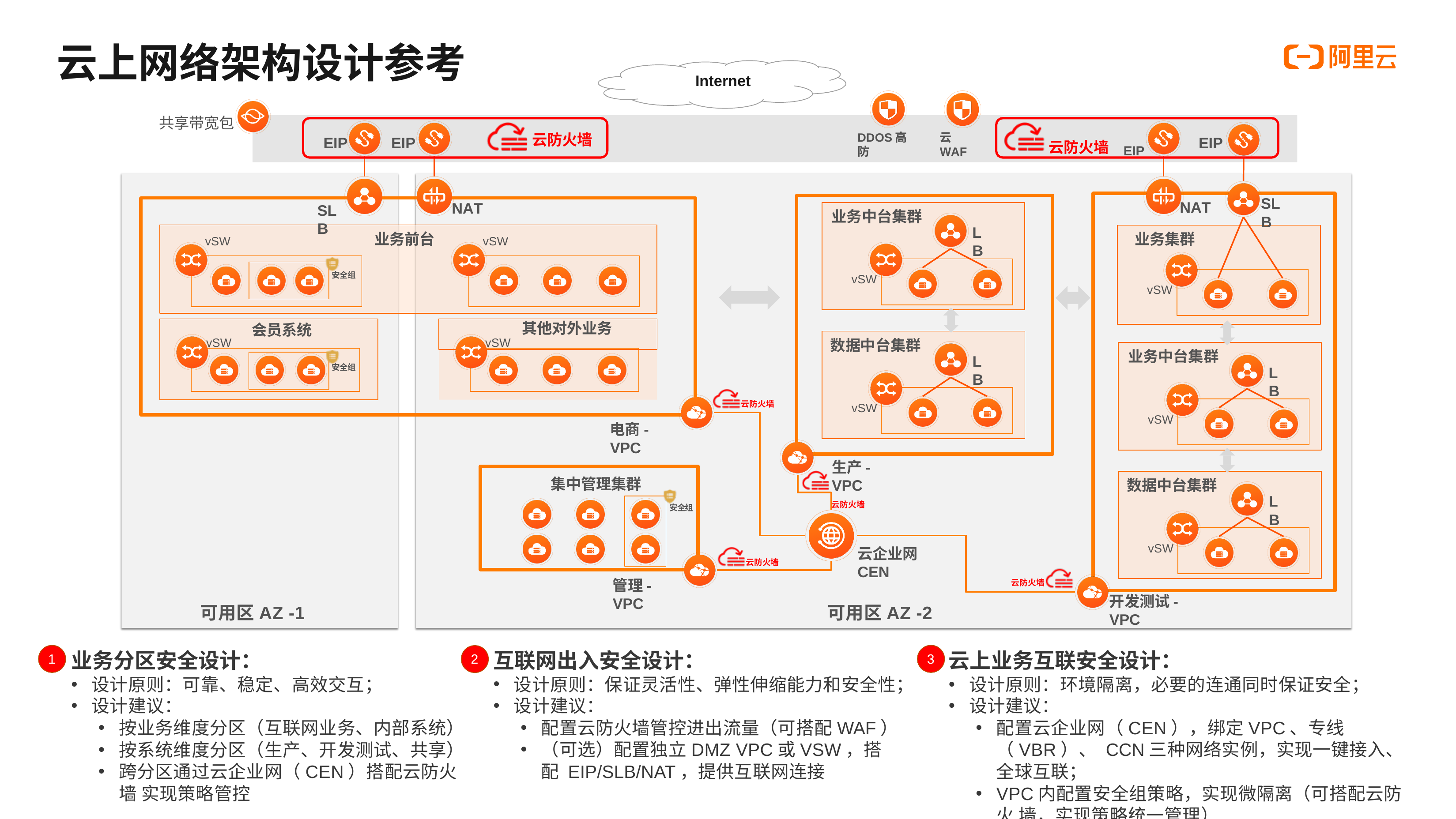

# 云上网络架构设计参考

Internet

共享带宽包

DDOS高防
云WAF
云防火墙
云防火墙	EIP
EIP
EIP
EIP

SLB

NAT
NAT

SLB

业务中台集群

LB

业务前台
业务集群
vSW
vSW

安全组

vSW

vSW

其他对外业务
vSW
会员系统

vSW
数据中台集群

业务中台集群

LB

安全组
LB

云防火墙

vSW

vSW

电商-VPC

生产-VPC
云防火墙

集中管理集群
数据中台集群

LB

安全组

vSW

云企业网CEN

云防火墙

管理-VPC
云防火墙
开发测试-VPC
可用区AZ -1
可用区AZ -2

业务分区安全设计：
设计原则：可靠、稳定、高效交互；
设计建议：
按业务维度分区（互联网业务、内部系统）
按系统维度分区（生产、开发测试、共享）
跨分区通过云企业网（CEN）搭配云防火墙 实现策略管控
互联网出入安全设计：
云上业务互联安全设计：
1
2
3
设计原则：保证灵活性、弹性伸缩能力和安全性；
设计建议：
配置云防火墙管控进出流量（可搭配WAF）
（可选）配置独立DMZ VPC或VSW，搭配 EIP/SLB/NAT，提供互联网连接
设计原则：环境隔离，必要的连通同时保证安全；
设计建议：
配置云企业网（CEN），绑定VPC、专线（VBR）、 CCN三种网络实例，实现一键接入、全球互联；
VPC内配置安全组策略，实现微隔离（可搭配云防火 墙，实现策略统一管理）